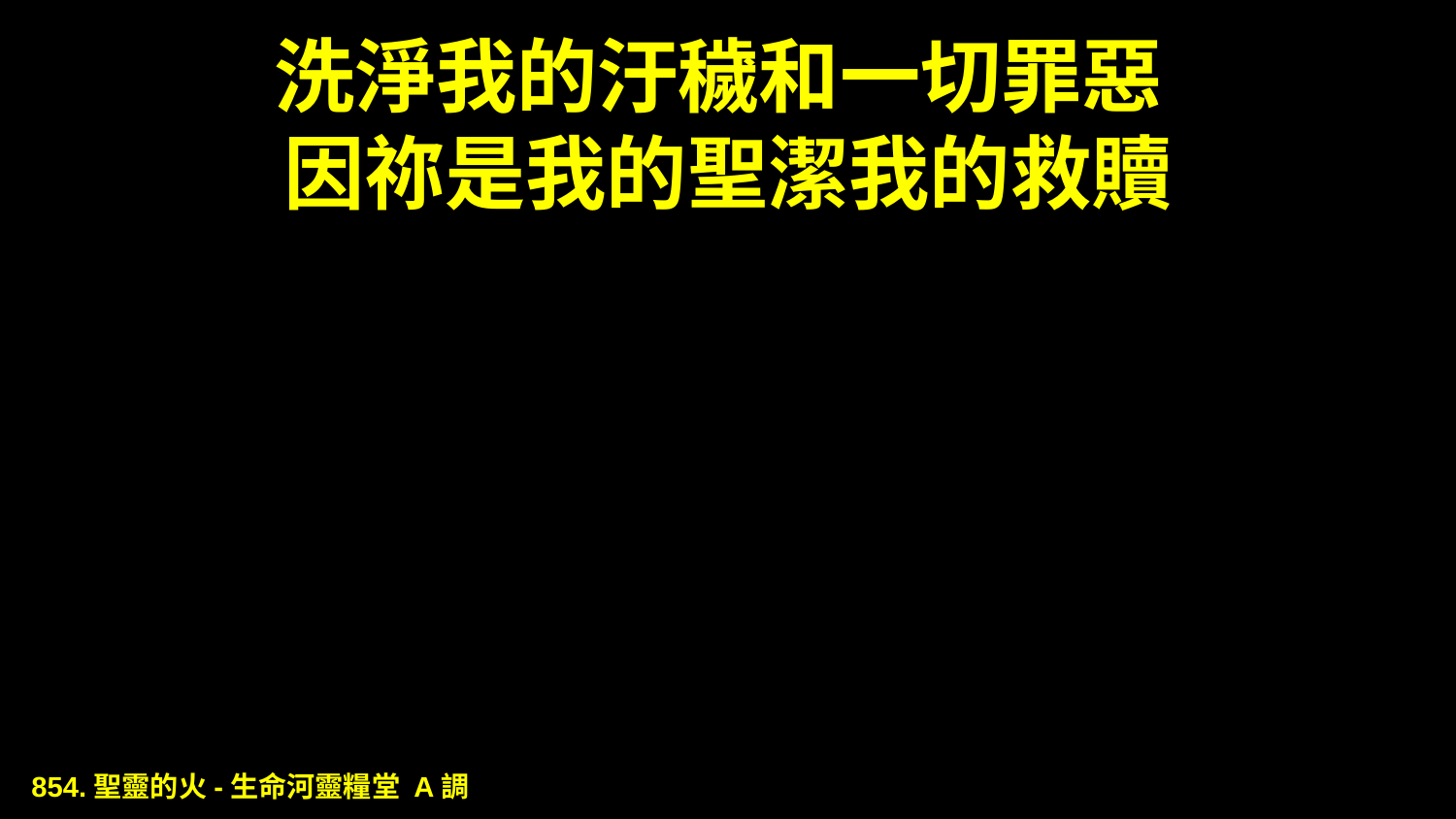

# 洗淨我的汙穢和一切罪惡 因祢是我的聖潔我的救贖
854.聖靈的火-生命河靈糧堂 A調